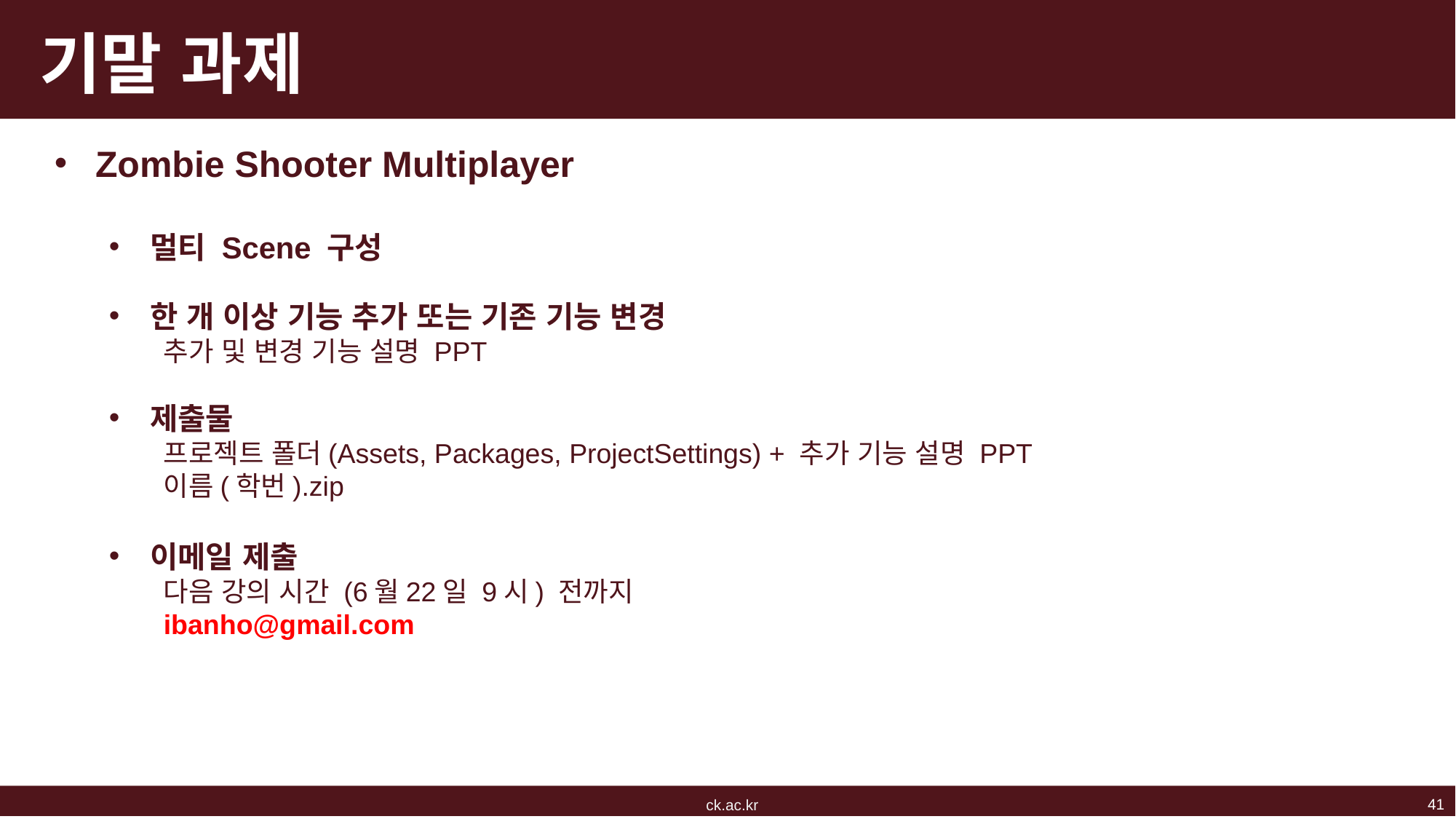

# 기말 과제
Zombie Shooter Multiplayer

멀티 Scene 구성

한 개 이상 기능 추가 또는 기존 기능 변경
추가 및 변경 기능 설명 PPT

제출물
프로젝트 폴더(Assets, Packages, ProjectSettings) + 추가 기능 설명 PPT
이름(학번).zip

이메일 제출
다음 강의 시간 (6월22일 9시) 전까지
ibanho@gmail.com
41
ck.ac.kr